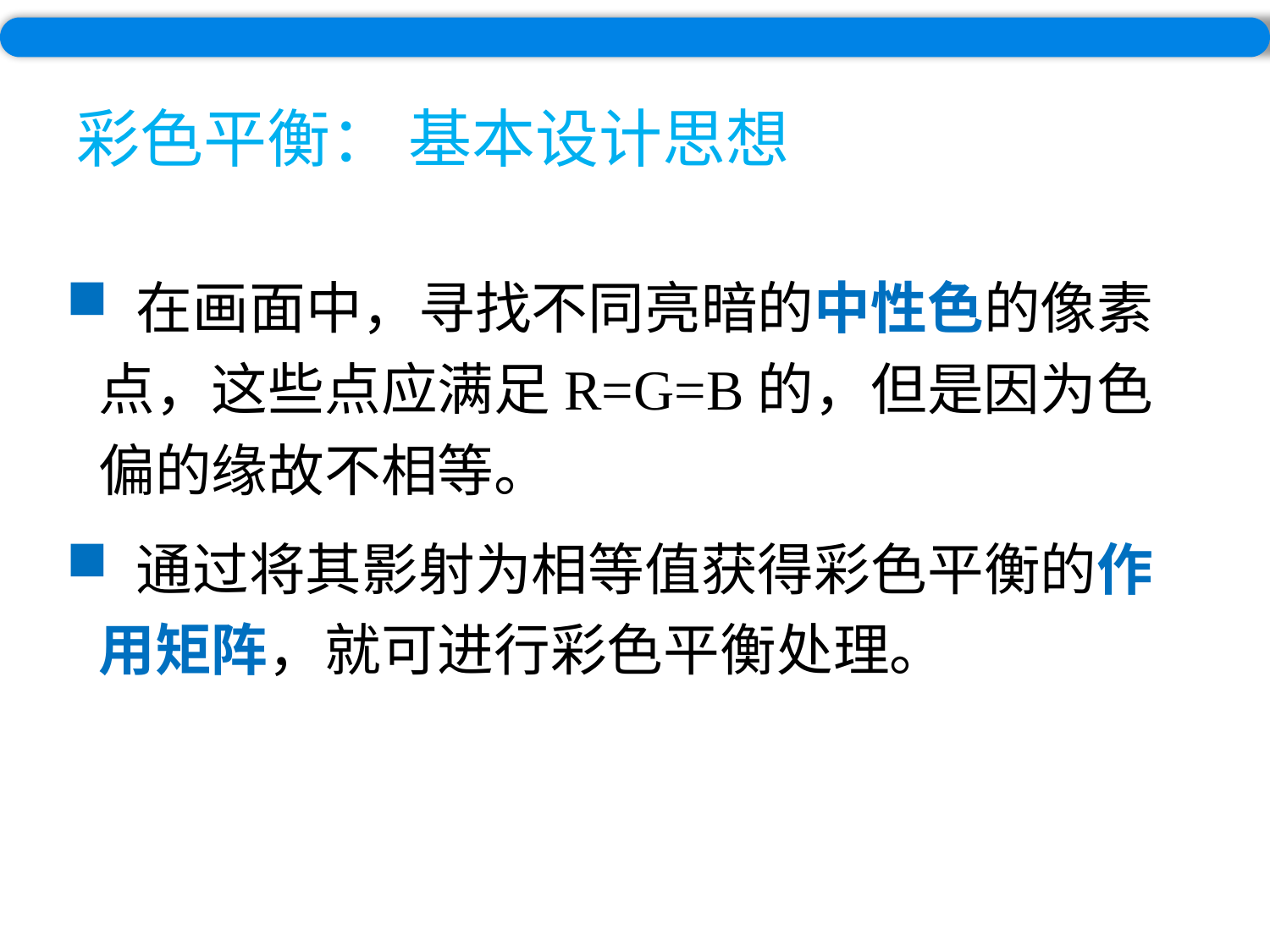

# 彩色平衡： 基本设计思想
 在画面中，寻找不同亮暗的中性色的像素点，这些点应满足R=G=B的，但是因为色偏的缘故不相等。
 通过将其影射为相等值获得彩色平衡的作用矩阵，就可进行彩色平衡处理。